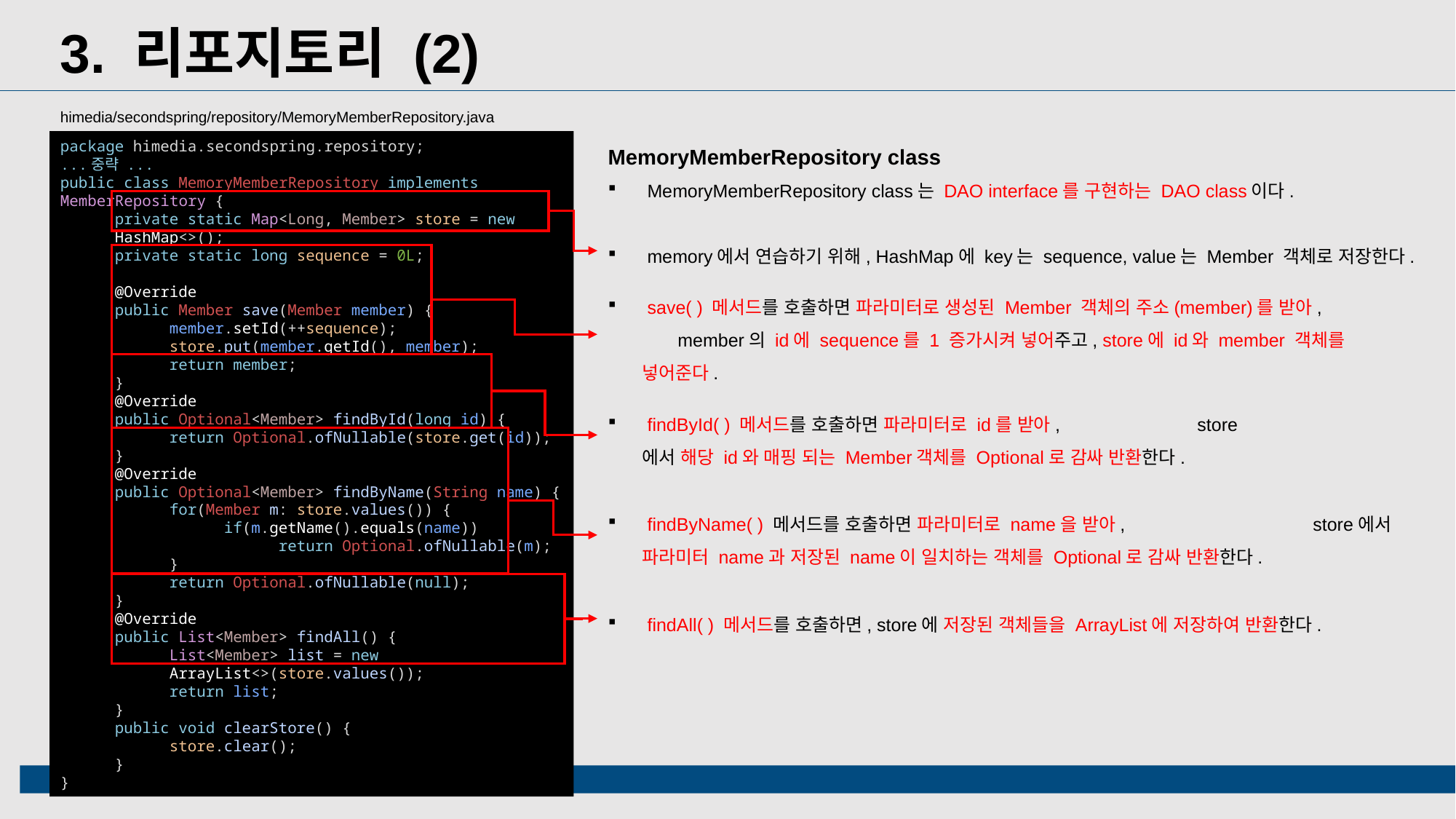

3. 리포지토리 (2)
himedia/secondspring/repository/MemoryMemberRepository.java
MemoryMemberRepository class
 MemoryMemberRepository class는 DAO interface를 구현하는 DAO class이다.
package himedia.secondspring.repository;
...중략 ...
public class MemoryMemberRepository implements MemberRepository {
private static Map<Long, Member> store = new HashMap<>();
private static long sequence = 0L;

@Override
public Member save(Member member) {
member.setId(++sequence);
store.put(member.getId(), member);
return member;
}
@Override
public Optional<Member> findById(long id) {
return Optional.ofNullable(store.get(id));
}
@Override
public Optional<Member> findByName(String name) {
for(Member m: store.values()) {
if(m.getName().equals(name))
return Optional.ofNullable(m);
}
return Optional.ofNullable(null);
}
@Override
public List<Member> findAll() {
List<Member> list = new ArrayList<>(store.values());
return list;
}
public void clearStore() {
store.clear();
}
}

 memory에서 연습하기 위해, HashMap에 key는 sequence, value는 Member 객체로 저장한다.

 save( ) 메서드를 호출하면 파라미터로 생성된 Member 객체의 주소(member)를 받아,                     member의 id에 sequence를 1 증가시켜 넣어주고, store에 id와 member 객체를 넣어준다.

 findById( ) 메서드를 호출하면 파라미터로 id를 받아,                           store에서 해당 id와 매핑 되는 Member객체를 Optional로 감싸 반환한다.

 findByName( ) 메서드를 호출하면 파라미터로 name을 받아,                                     store에서 파라미터 name과 저장된 name이 일치하는 객체를 Optional로 감싸 반환한다.

 findAll( ) 메서드를 호출하면, store에 저장된 객체들을 ArrayList에 저장하여 반환한다.